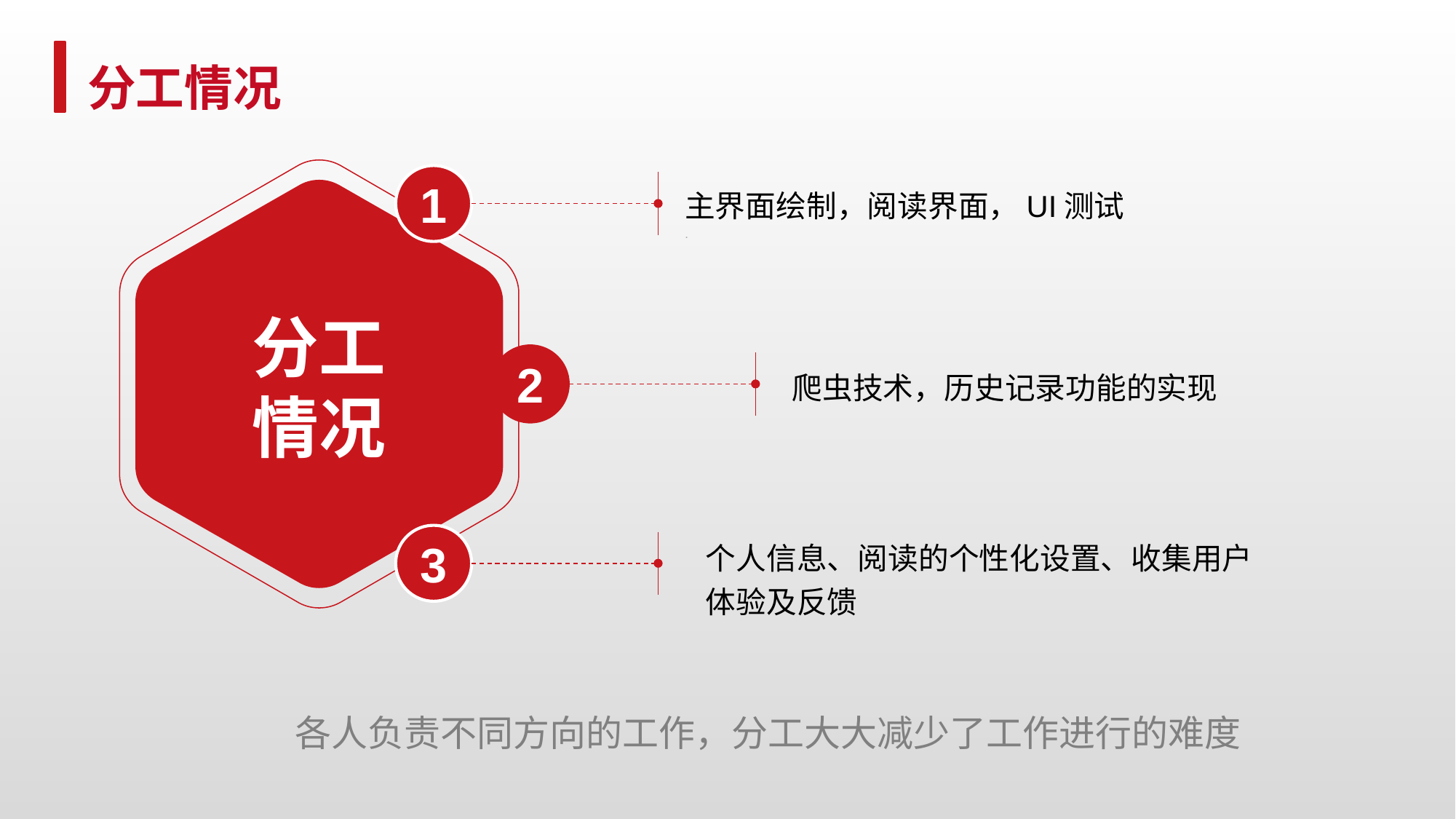

分工情况
1
主界面绘制，阅读界面，UI测试
.

分工情况
2
爬虫技术，历史记录功能的实现
3
个人信息、阅读的个性化设置、收集用户体验及反馈
各人负责不同方向的工作，分工大大减少了工作进行的难度